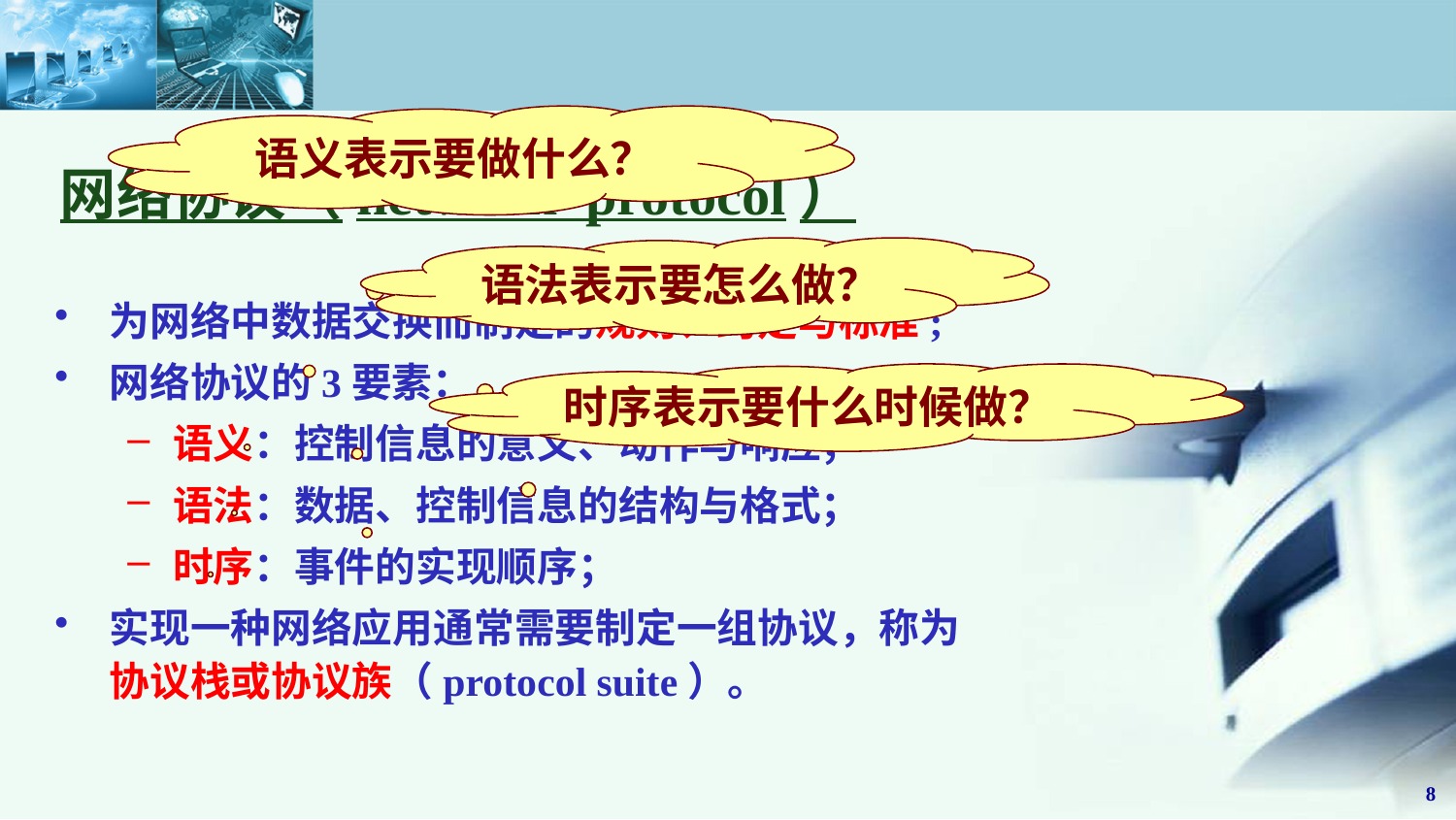

语义表示要做什么？
网络协议（network  protocol）
语法表示要怎么做？
为网络中数据交换而制定的规则、约定与标准;
网络协议的3要素：
语义：控制信息的意义、动作与响应；
语法：数据、控制信息的结构与格式；
时序：事件的实现顺序；
实现一种网络应用通常需要制定一组协议，称为协议栈或协议族（protocol suite）。
时序表示要什么时候做？
8